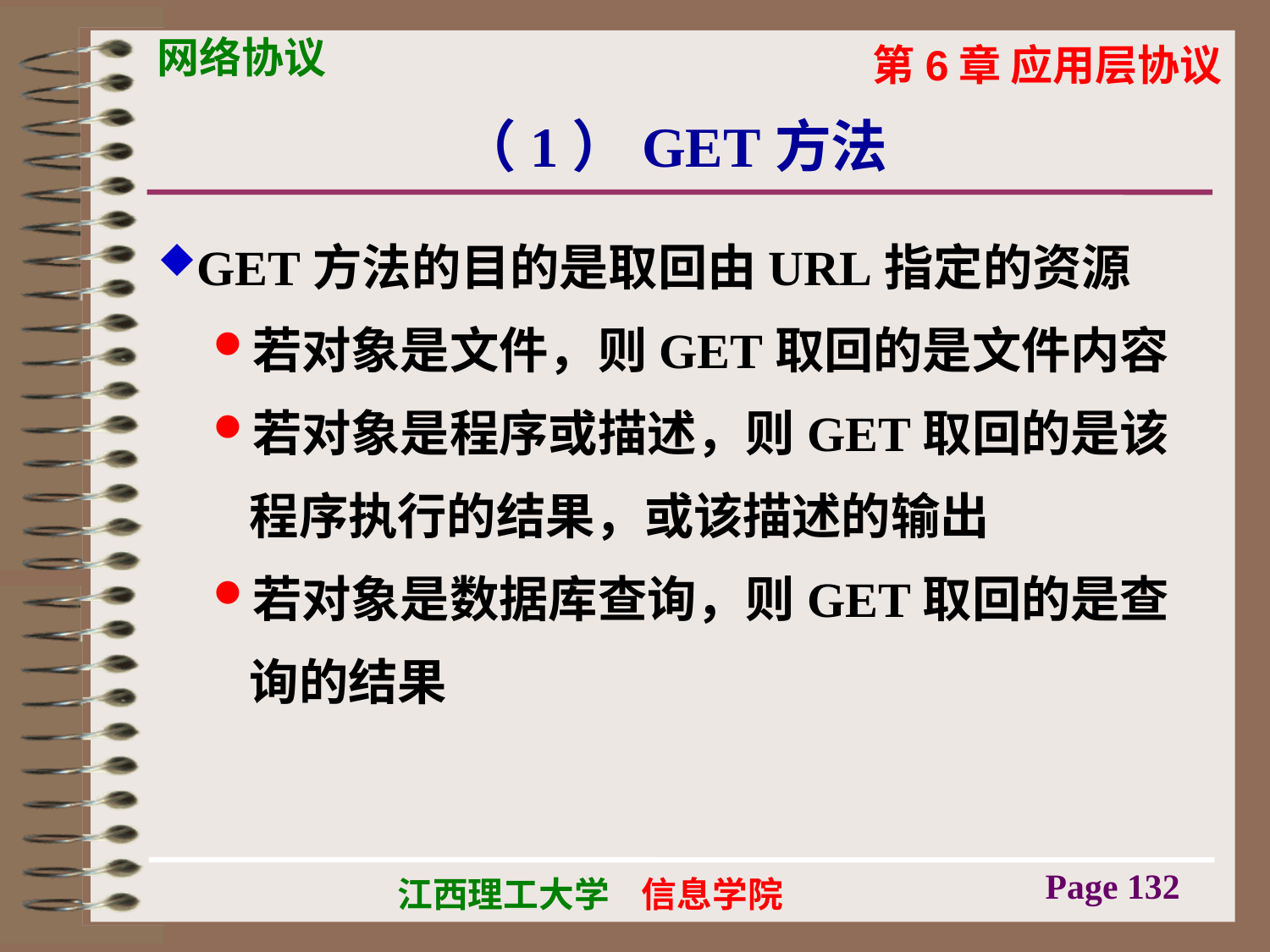

# （1）GET方法
GET方法的目的是取回由URL指定的资源
若对象是文件，则GET取回的是文件内容
若对象是程序或描述，则GET取回的是该程序执行的结果，或该描述的输出
若对象是数据库查询，则GET取回的是查询的结果
Page 132